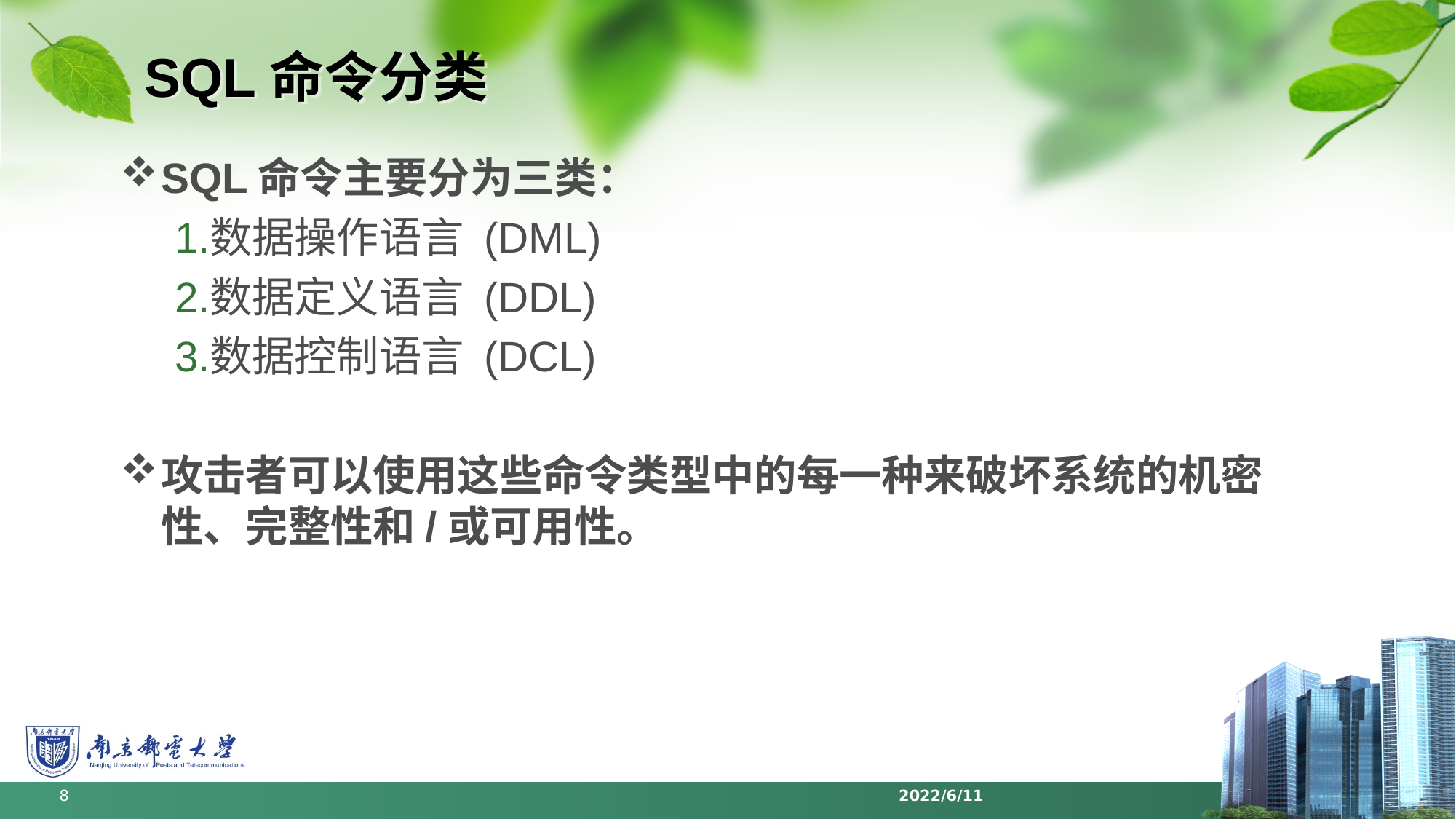

# SQL命令分类
SQL命令主要分为三类：
数据操作语言 (DML)
数据定义语言 (DDL)
数据控制语言 (DCL)

攻击者可以使用这些命令类型中的每一种来破坏系统的机密性、完整性和/或可用性。

8
2022/6/11